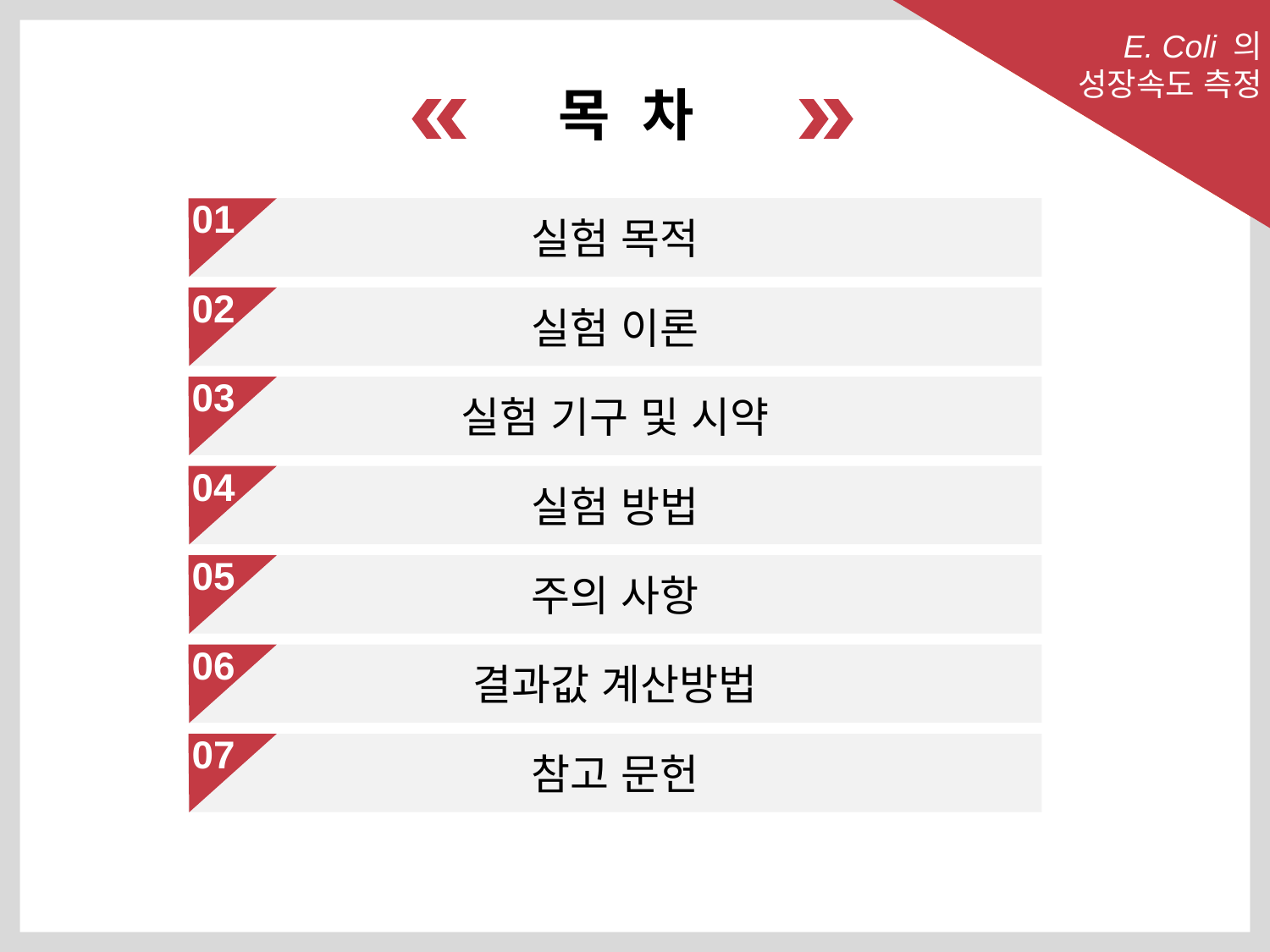

E. Coli 의
성장속도 측정
목  차

01
실험 목적

02
실험 이론

03
실험 기구 및 시약

04
실험 방법

05
주의 사항

06
결과값 계산방법

07
참고 문헌